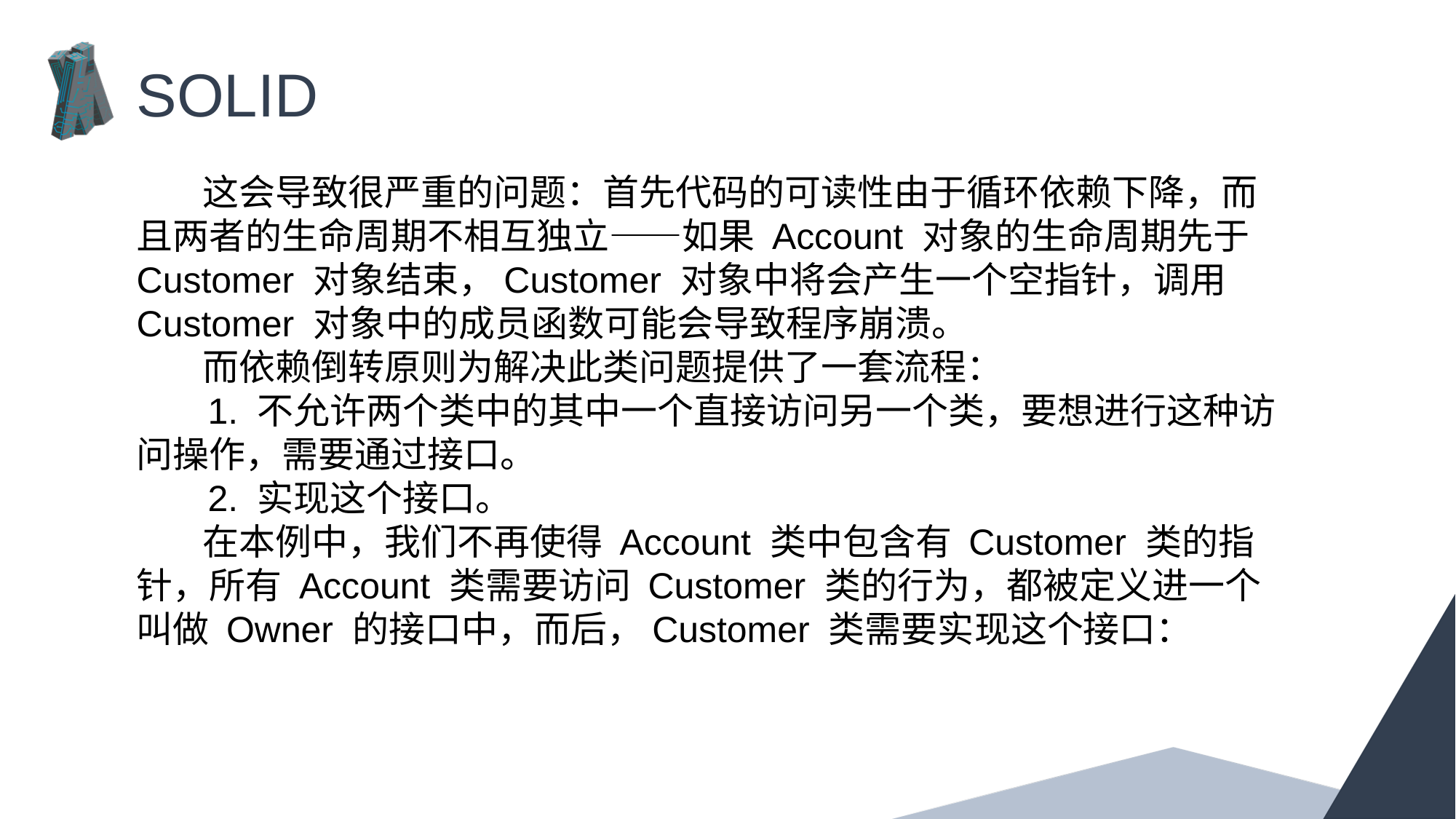

SOLID
       这会导致很严重的问题：首先代码的可读性由于循环依赖下降，而且两者的生命周期不相互独立——如果 Account 对象的生命周期先于 Customer 对象结束，Customer 对象中将会产生一个空指针，调用 Customer 对象中的成员函数可能会导致程序崩溃。
       而依赖倒转原则为解决此类问题提供了一套流程：
       1. 不允许两个类中的其中一个直接访问另一个类，要想进行这种访问操作，需要通过接口。
       2. 实现这个接口。
       在本例中，我们不再使得 Account 类中包含有 Customer 类的指针，所有 Account 类需要访问 Customer 类的行为，都被定义进一个叫做 Owner 的接口中，而后，Customer 类需要实现这个接口：